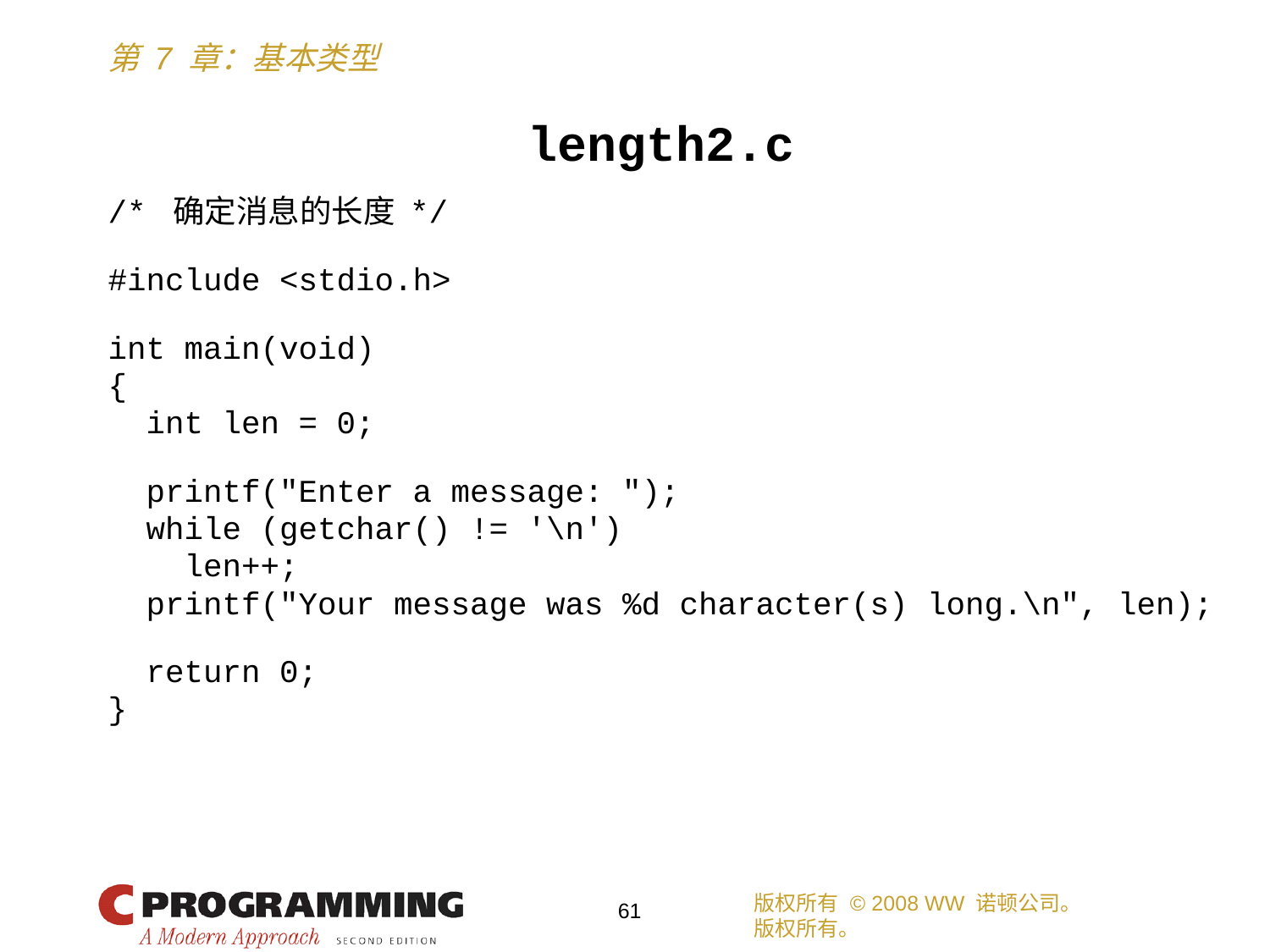

length2.c

/* 确定消息的长度 */

#include <stdio.h>

int main(void)
{
  int len = 0;

  printf("Enter a message: ");
  while (getchar() != '\n')
    len++;
  printf("Your message was %d character(s) long.\n", len);

  return 0;
}
版权所有 © 2008 WW 诺顿公司。
版权所有。
61